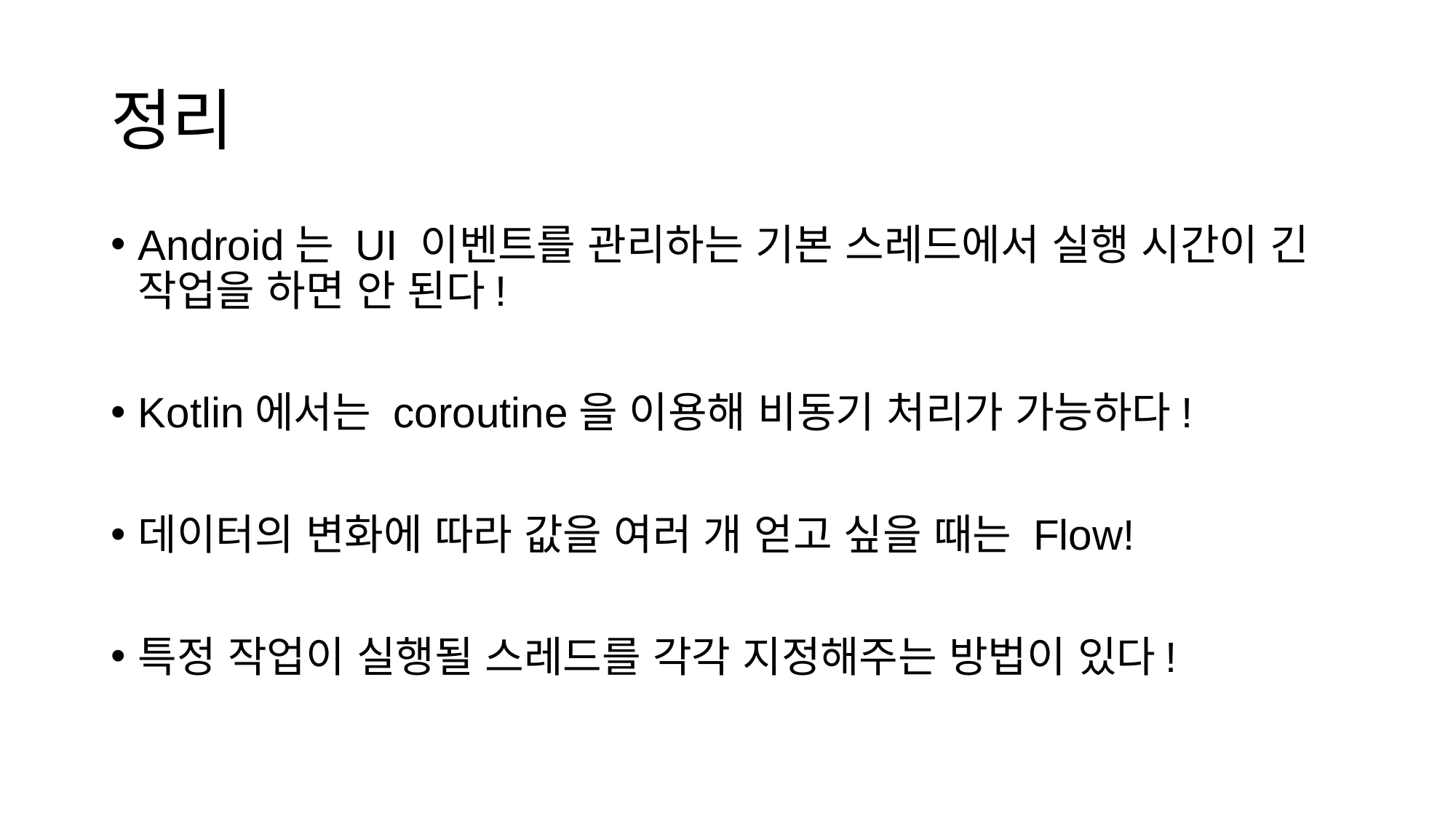

# 정리
Android는 UI 이벤트를 관리하는 기본 스레드에서 실행 시간이 긴 작업을 하면 안 된다!

Kotlin에서는 coroutine을 이용해 비동기 처리가 가능하다!

데이터의 변화에 따라 값을 여러 개 얻고 싶을 때는 Flow!

특정 작업이 실행될 스레드를 각각 지정해주는 방법이 있다!